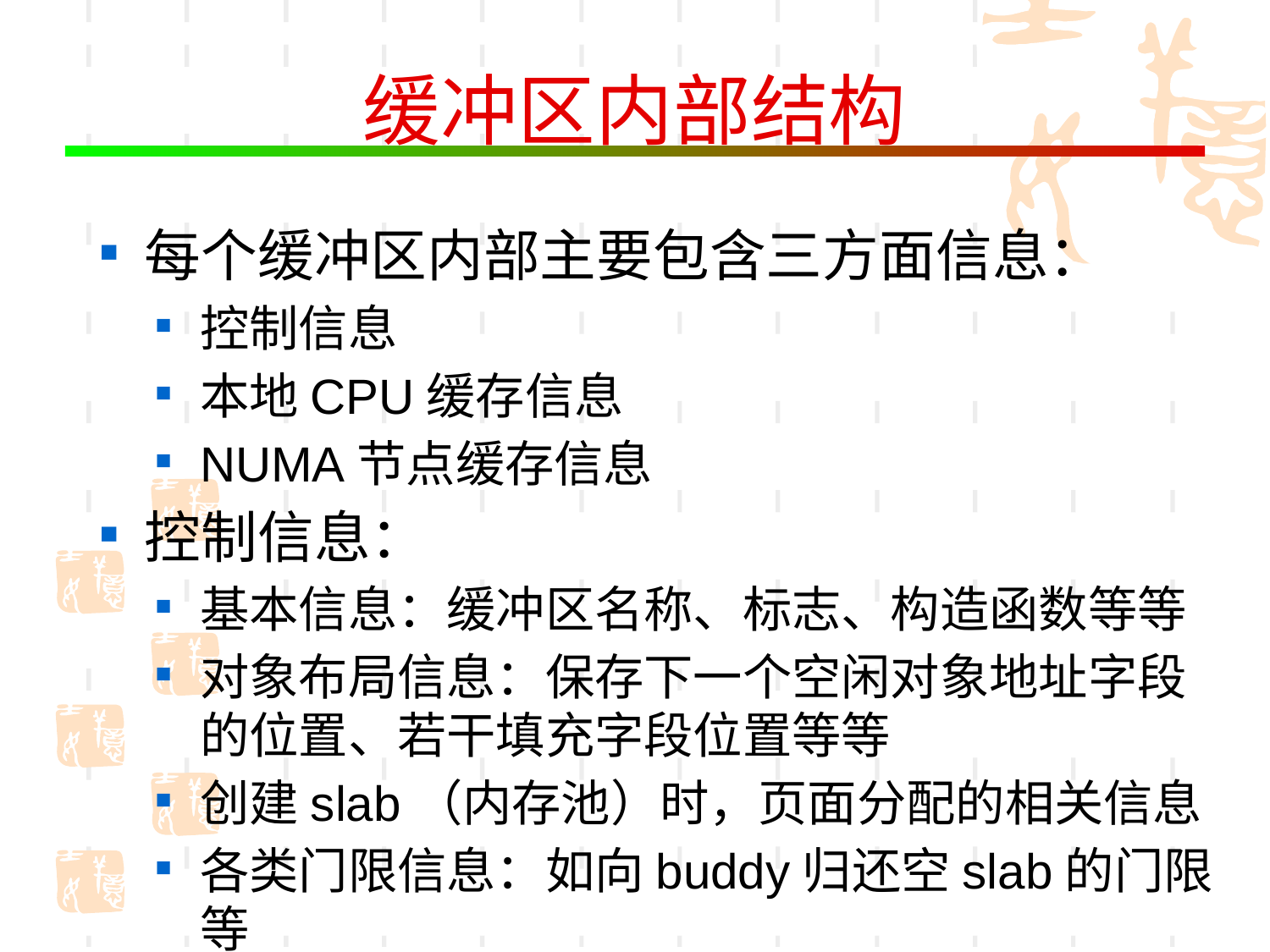

# 缓冲区内部结构
每个缓冲区内部主要包含三方面信息：
控制信息
本地CPU缓存信息
NUMA节点缓存信息
控制信息：
基本信息：缓冲区名称、标志、构造函数等等
对象布局信息：保存下一个空闲对象地址字段的位置、若干填充字段位置等等
创建slab（内存池）时，页面分配的相关信息
各类门限信息：如向buddy归还空slab的门限等